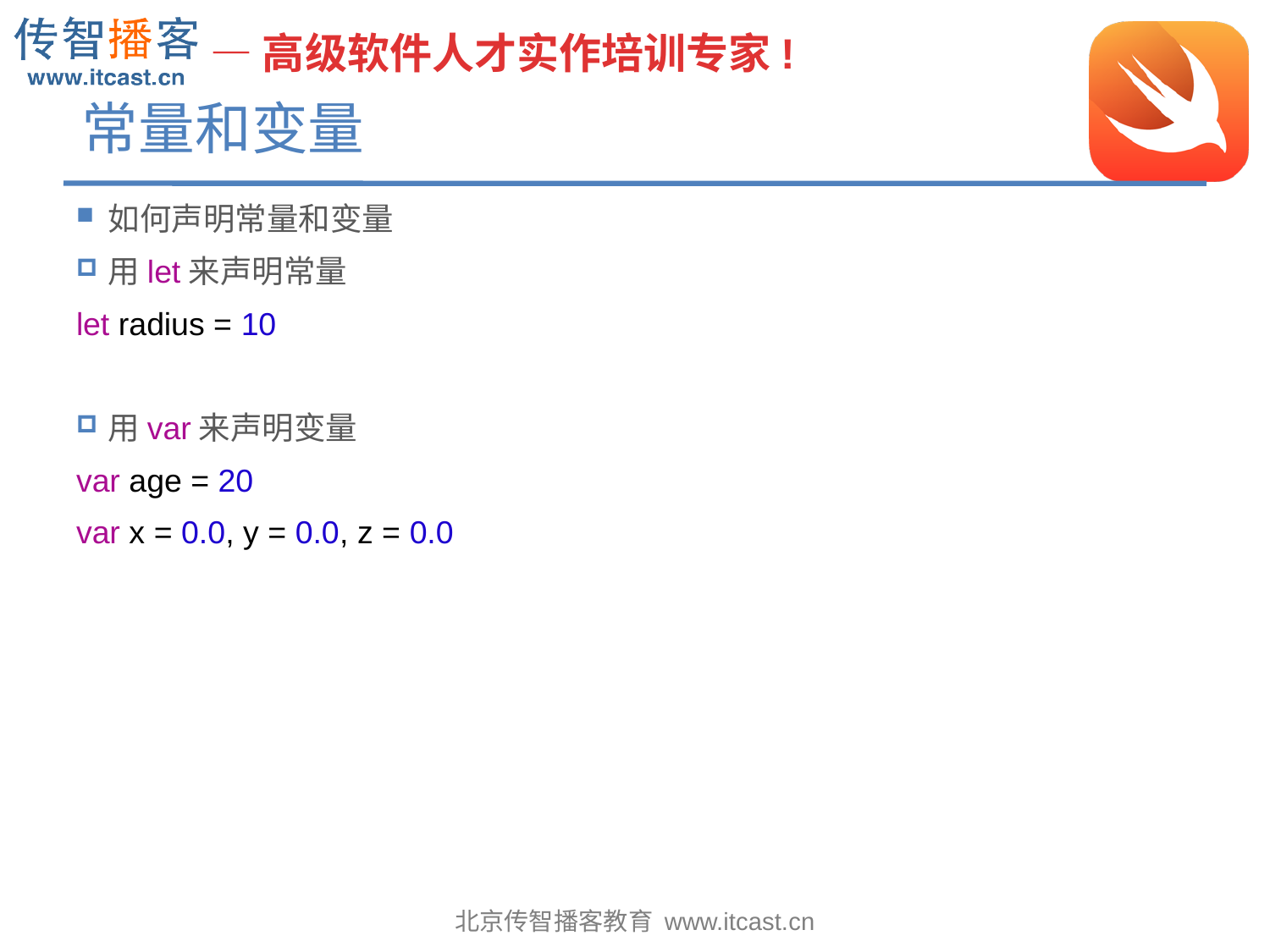

# 常量和变量
如何声明常量和变量
用let来声明常量
let radius = 10

用var来声明变量
var age = 20
var x = 0.0, y = 0.0, z = 0.0